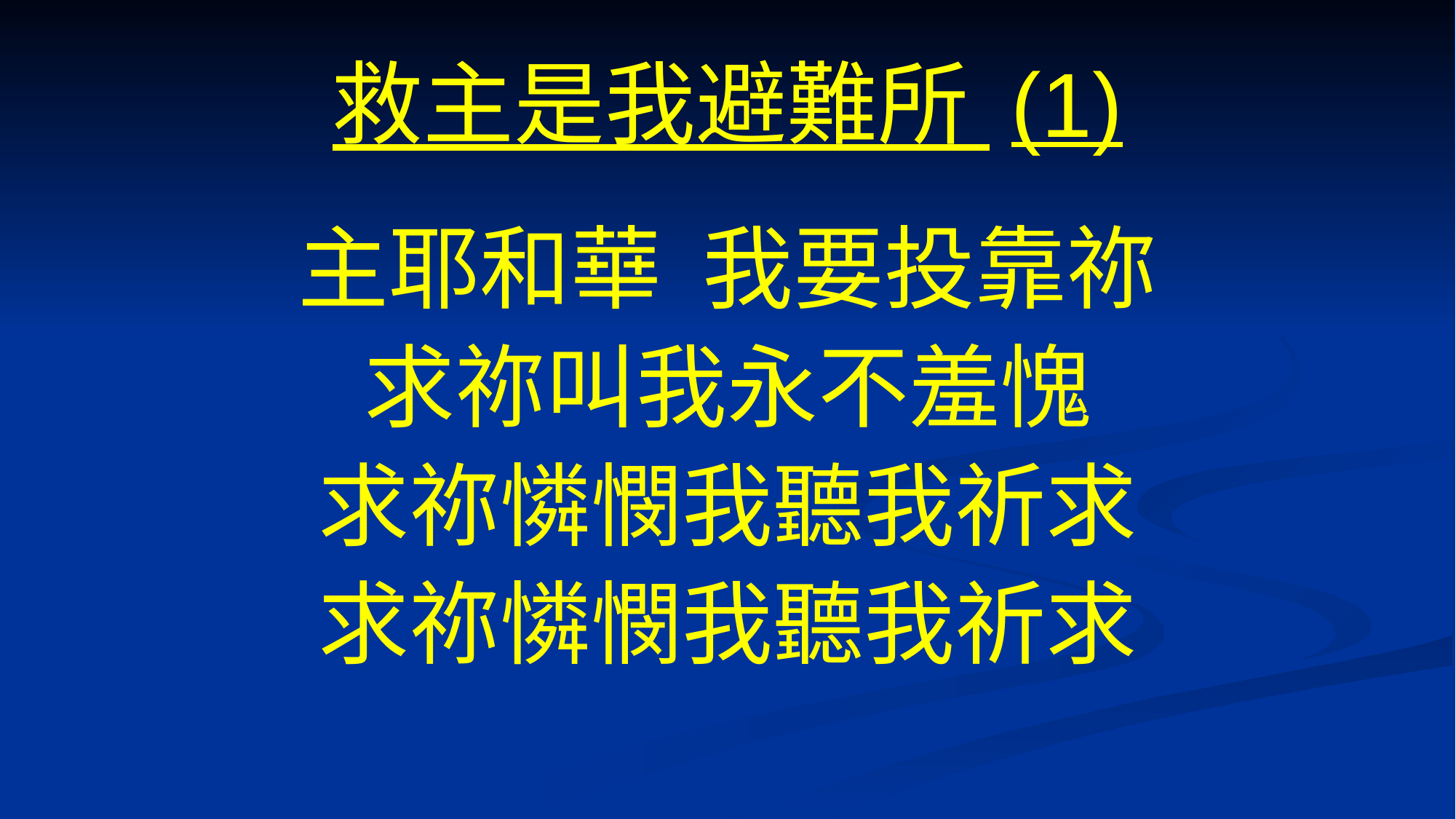

# 救主是我避難所 (1)
主耶和華  我要投靠祢
求祢叫我永不羞愧
求祢憐憫我聽我祈求
求祢憐憫我聽我祈求